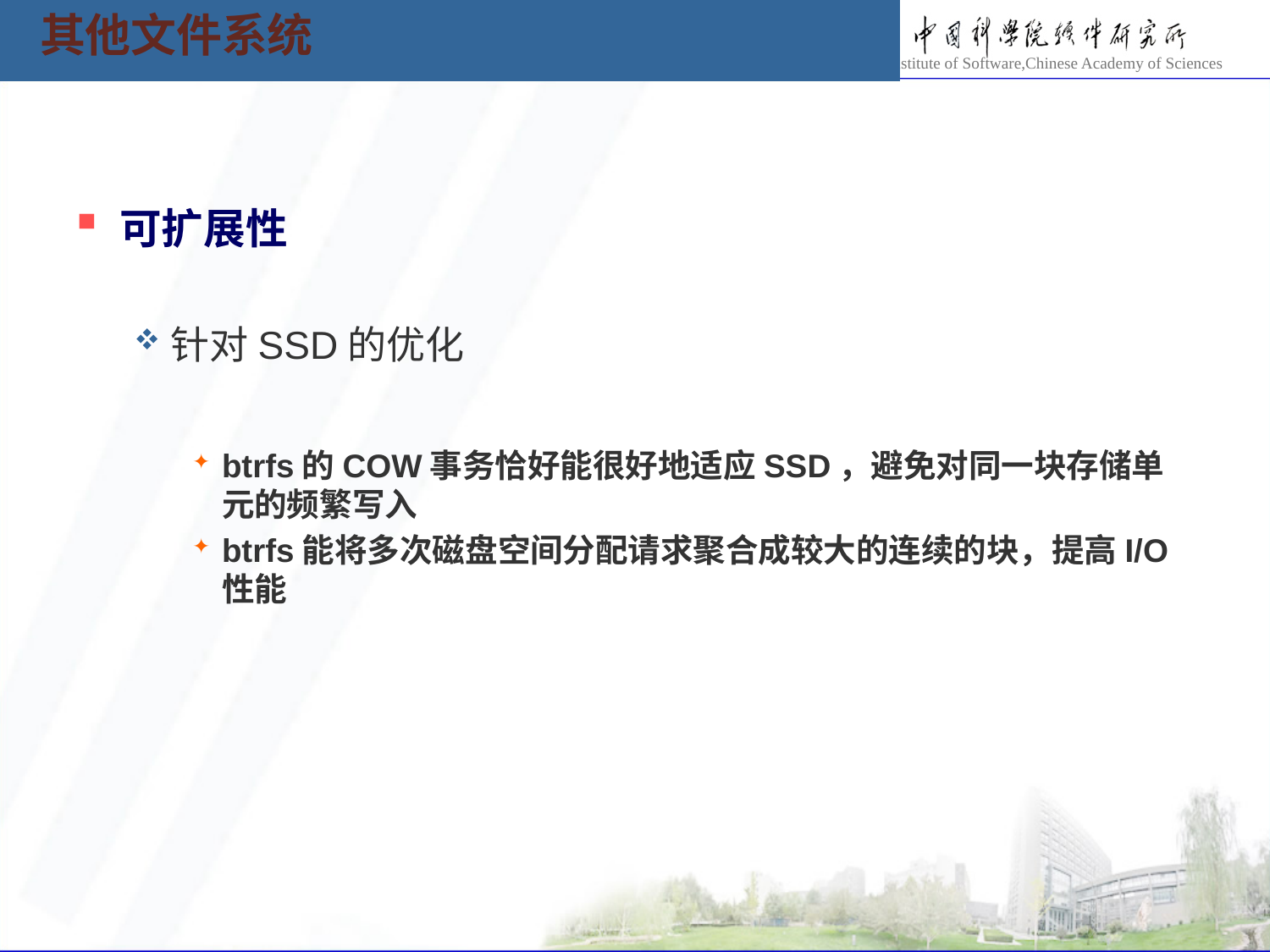

其他文件系统
可扩展性

针对SSD的优化

btrfs的COW事务恰好能很好地适应SSD，避免对同一块存储单元的频繁写入
btrfs能将多次磁盘空间分配请求聚合成较大的连续的块，提高I/O性能